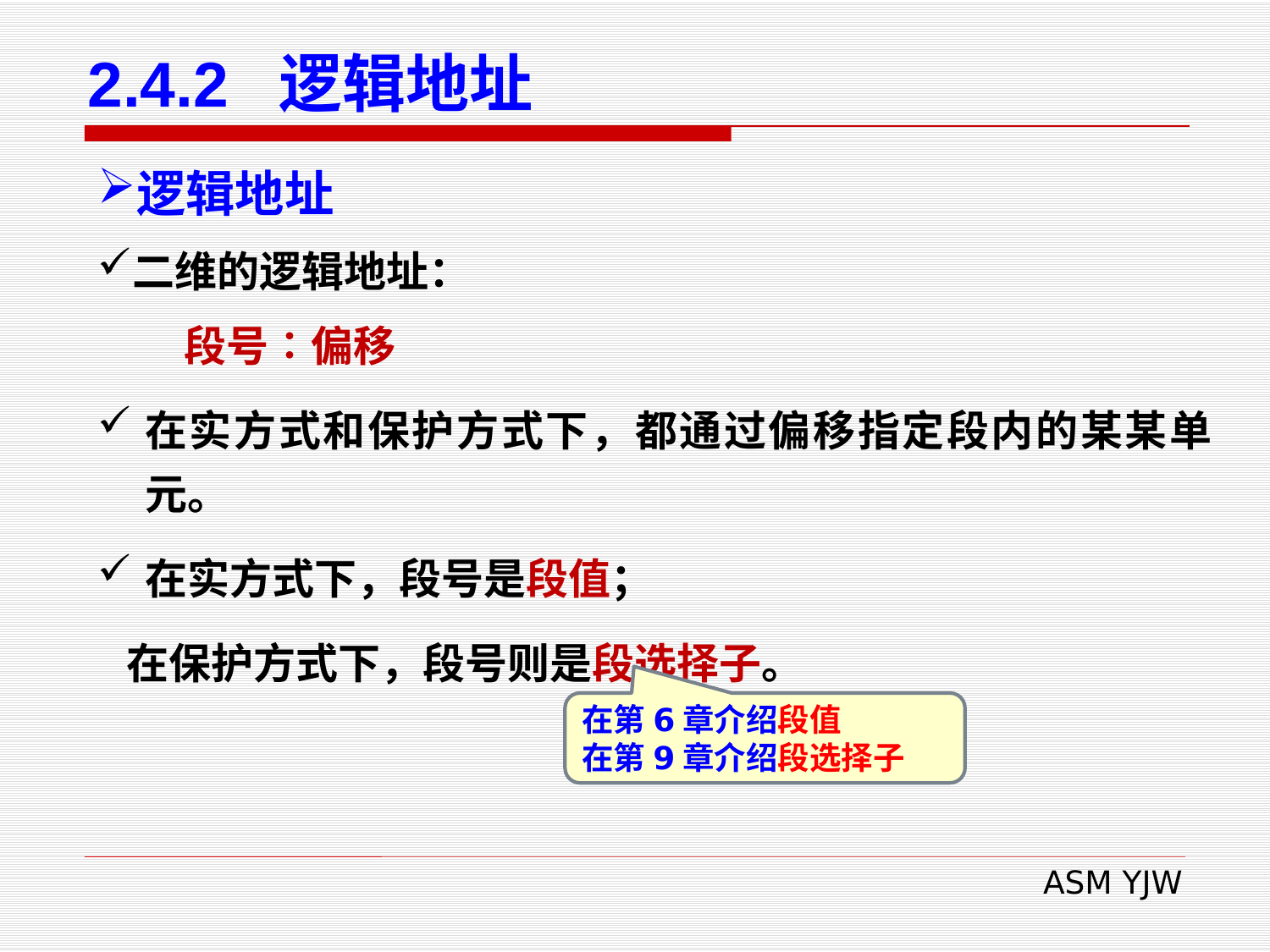

# 2.4.2  逻辑地址
逻辑地址
二维的逻辑地址：
        段号∶偏移
在实方式和保护方式下，都通过偏移指定段内的某某单元。
在实方式下，段号是段值；
  在保护方式下，段号则是段选择子。

在第6章介绍段值
在第9章介绍段选择子